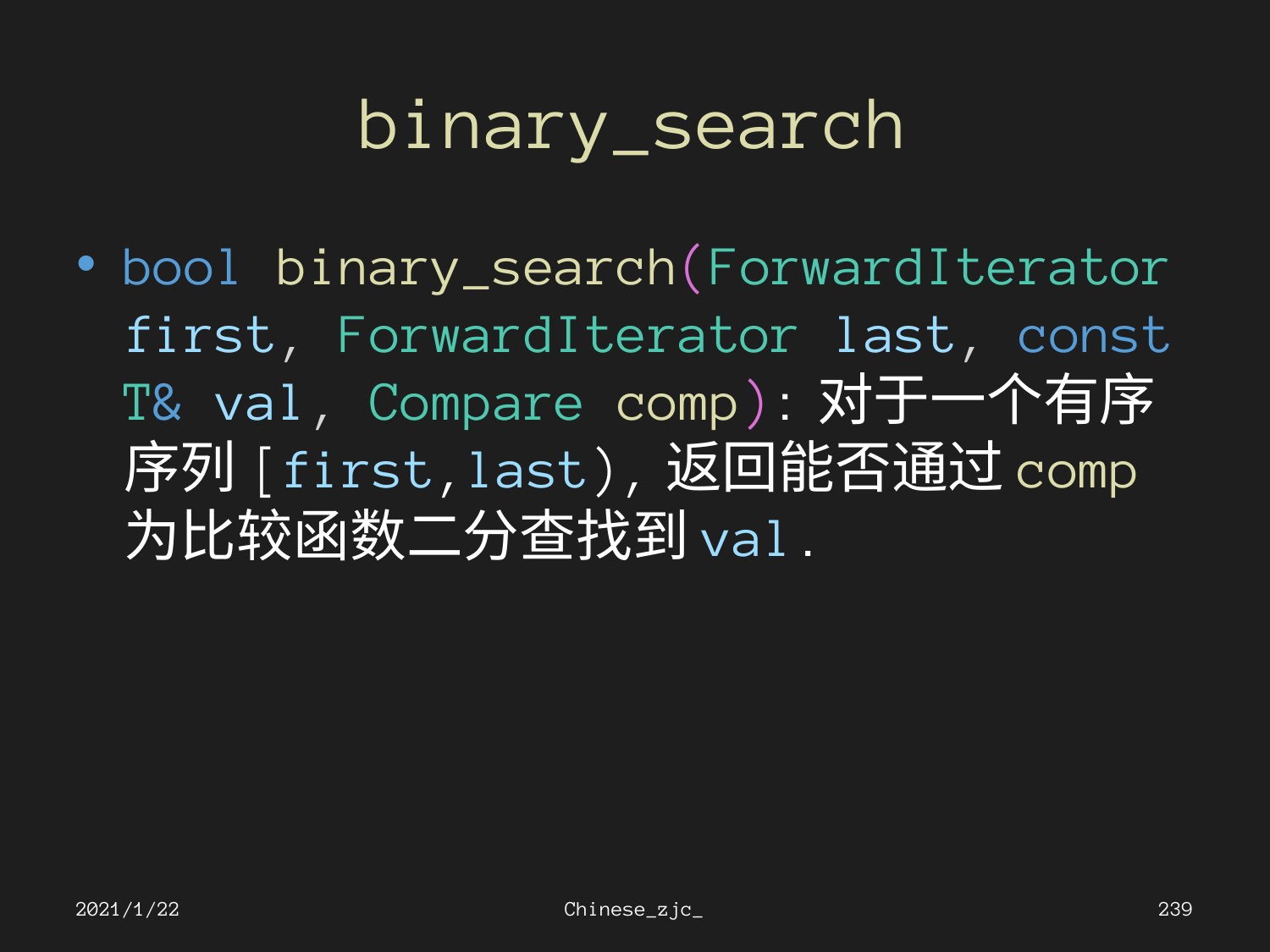

# binary_search
bool binary_search(ForwardIterator first, ForwardIterator last, const T& val, Compare comp):对于一个有序序列[first,last),返回能否通过comp为比较函数二分查找到val.
2021/1/22
Chinese_zjc_
239